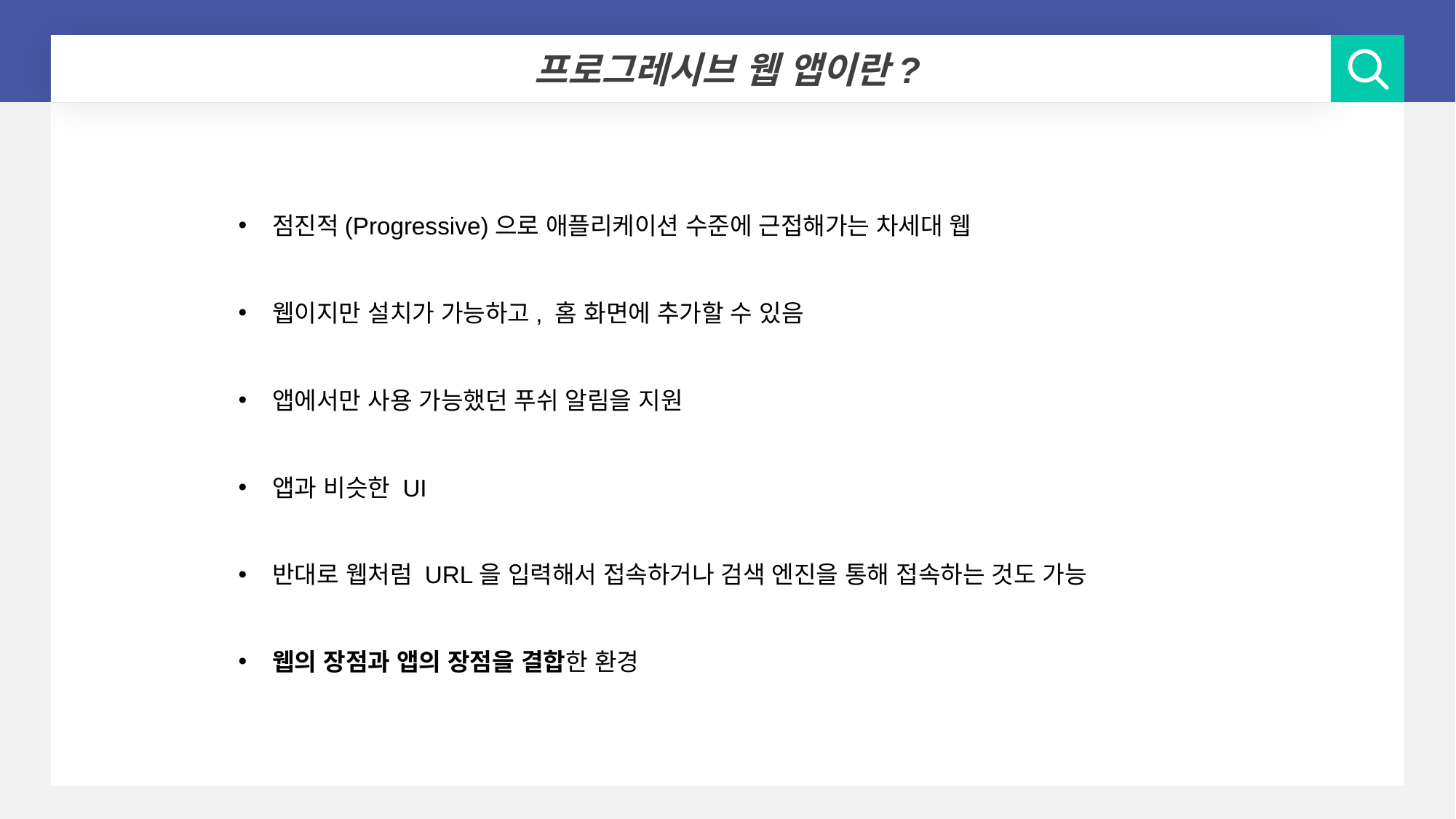

프로그레시브 웹 앱이란?

점진적(Progressive)으로 애플리케이션 수준에 근접해가는 차세대 웹

웹이지만 설치가 가능하고, 홈 화면에 추가할 수 있음

앱에서만 사용 가능했던 푸쉬 알림을 지원

앱과 비슷한 UI

반대로 웹처럼 URL을 입력해서 접속하거나 검색 엔진을 통해 접속하는 것도 가능

웹의 장점과 앱의 장점을 결합한 환경